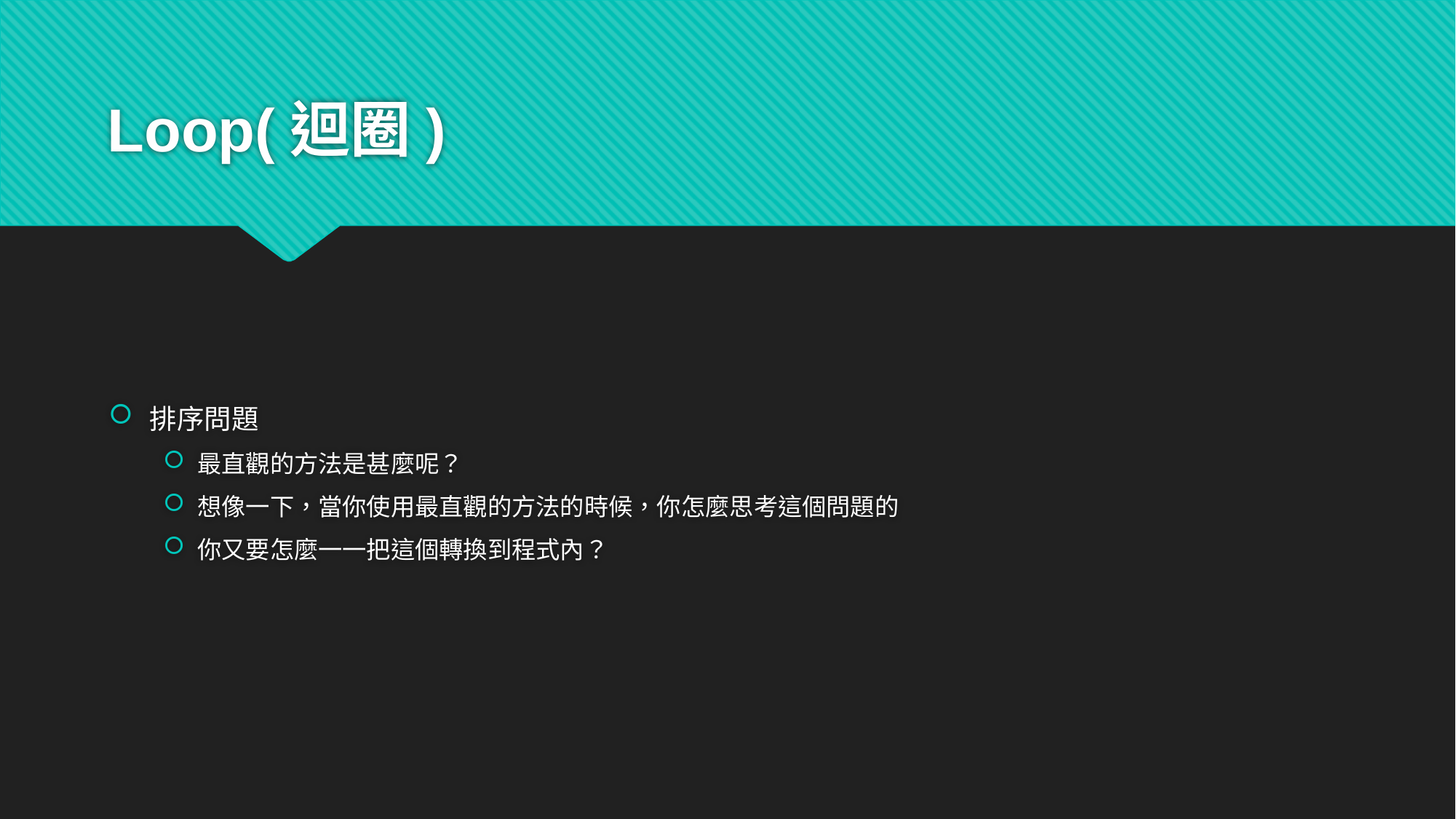

# Loop(迴圈)
排序問題
最直觀的方法是甚麼呢？
想像一下，當你使用最直觀的方法的時候，你怎麼思考這個問題的
你又要怎麼一一把這個轉換到程式內？